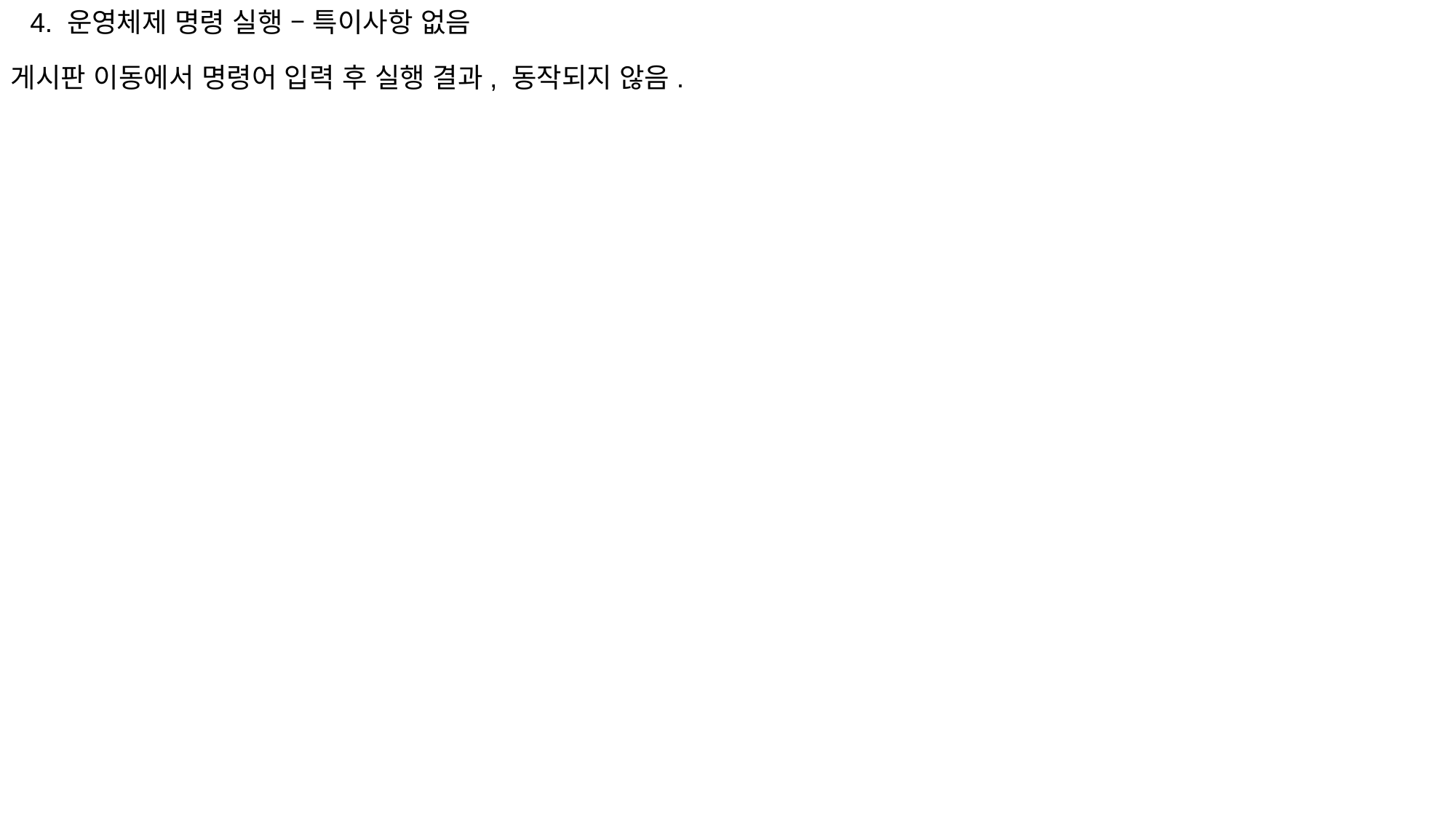

4. 운영체제 명령 실행 – 특이사항 없음
게시판 이동에서 명령어 입력 후 실행 결과, 동작되지 않음.